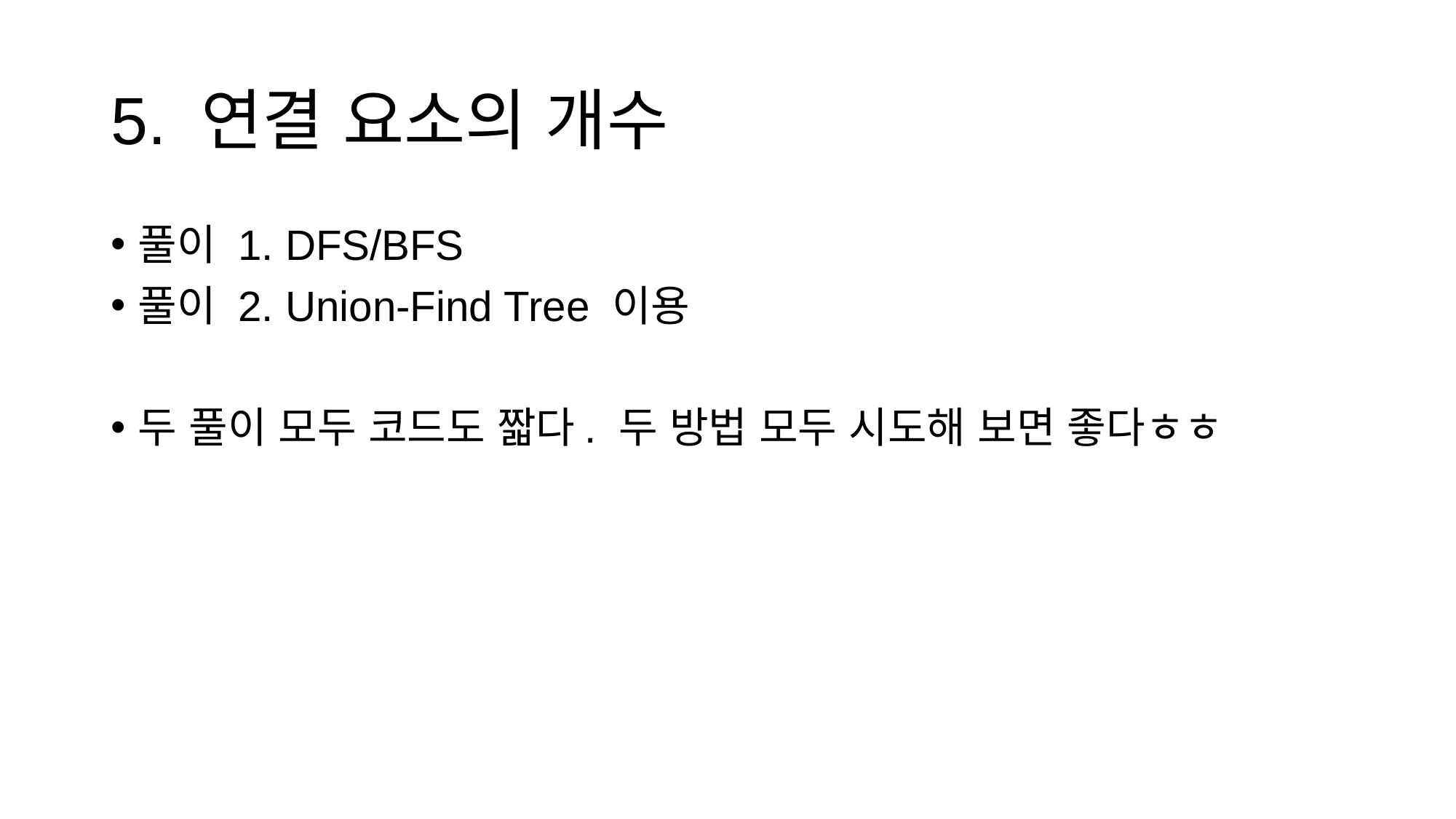

# 5. 연결 요소의 개수
풀이 1. DFS/BFS
풀이 2. Union-Find Tree 이용

두 풀이 모두 코드도 짧다. 두 방법 모두 시도해 보면 좋다ㅎㅎ